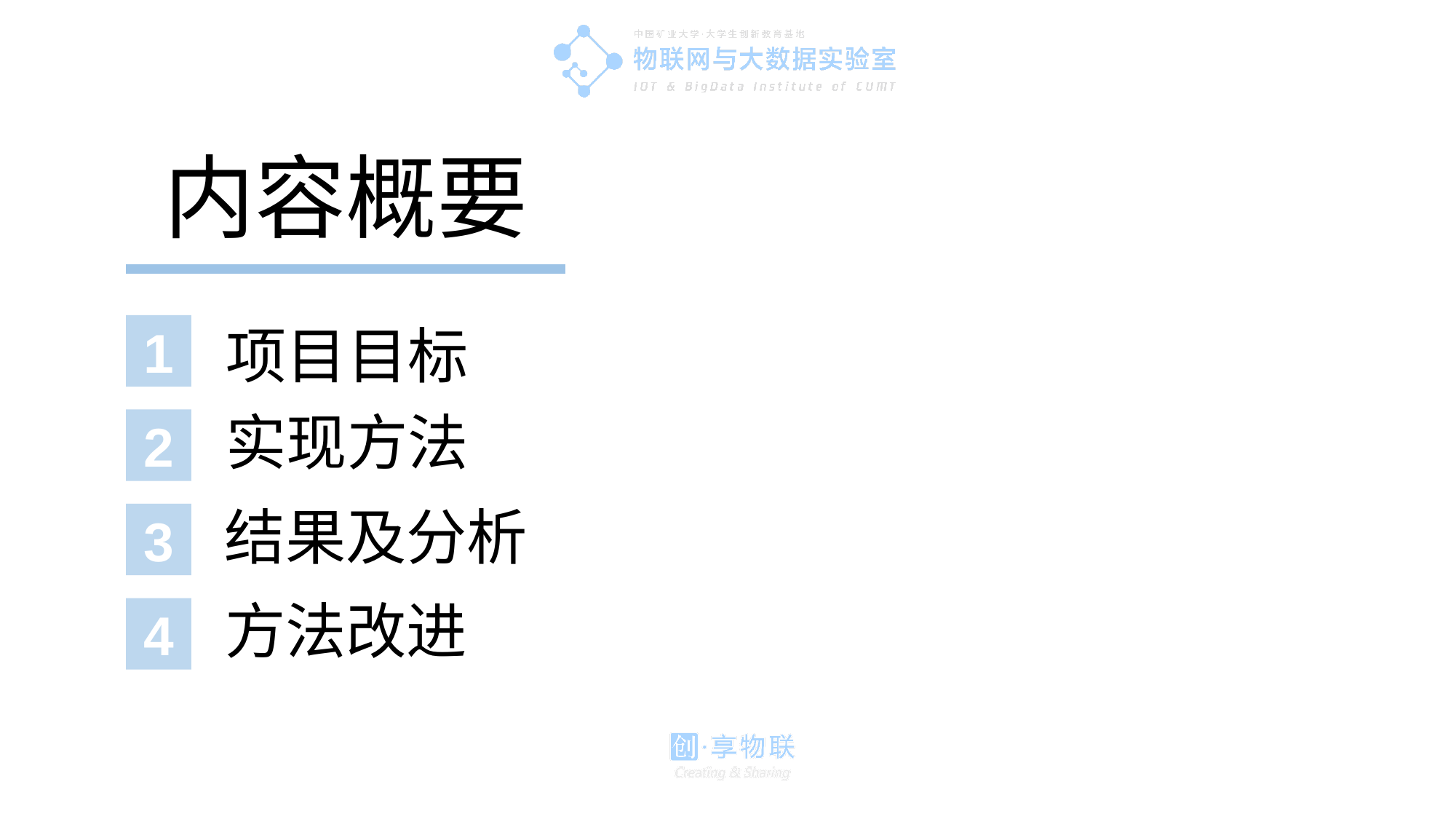

内容概要
1
项目目标
2
实现方法
3
结果及分析
方法改进
4